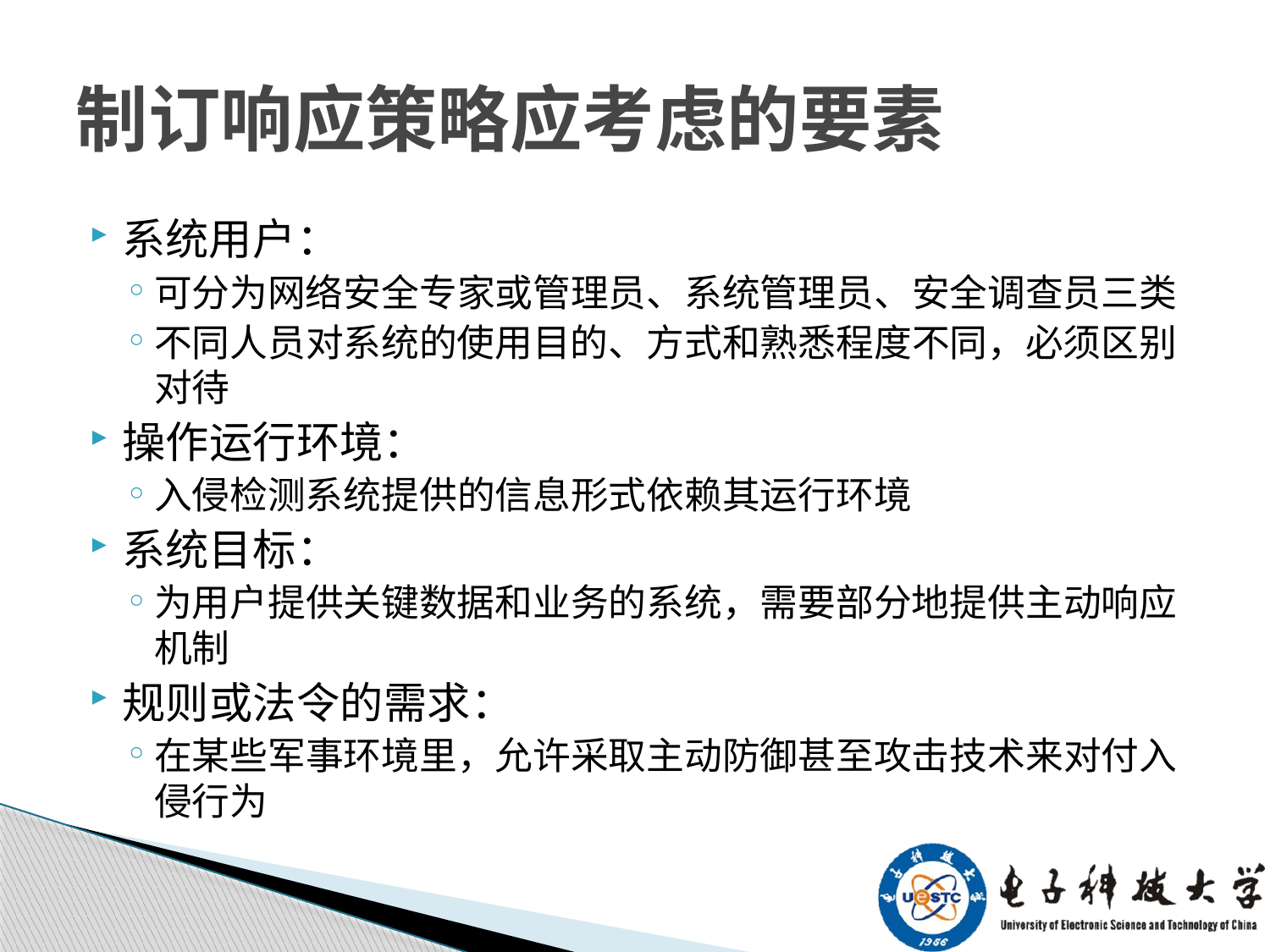

# 制订响应策略应考虑的要素
系统用户：
可分为网络安全专家或管理员、系统管理员、安全调查员三类
不同人员对系统的使用目的、方式和熟悉程度不同，必须区别对待
操作运行环境：
入侵检测系统提供的信息形式依赖其运行环境
系统目标：
为用户提供关键数据和业务的系统，需要部分地提供主动响应机制
规则或法令的需求：
在某些军事环境里，允许采取主动防御甚至攻击技术来对付入侵行为